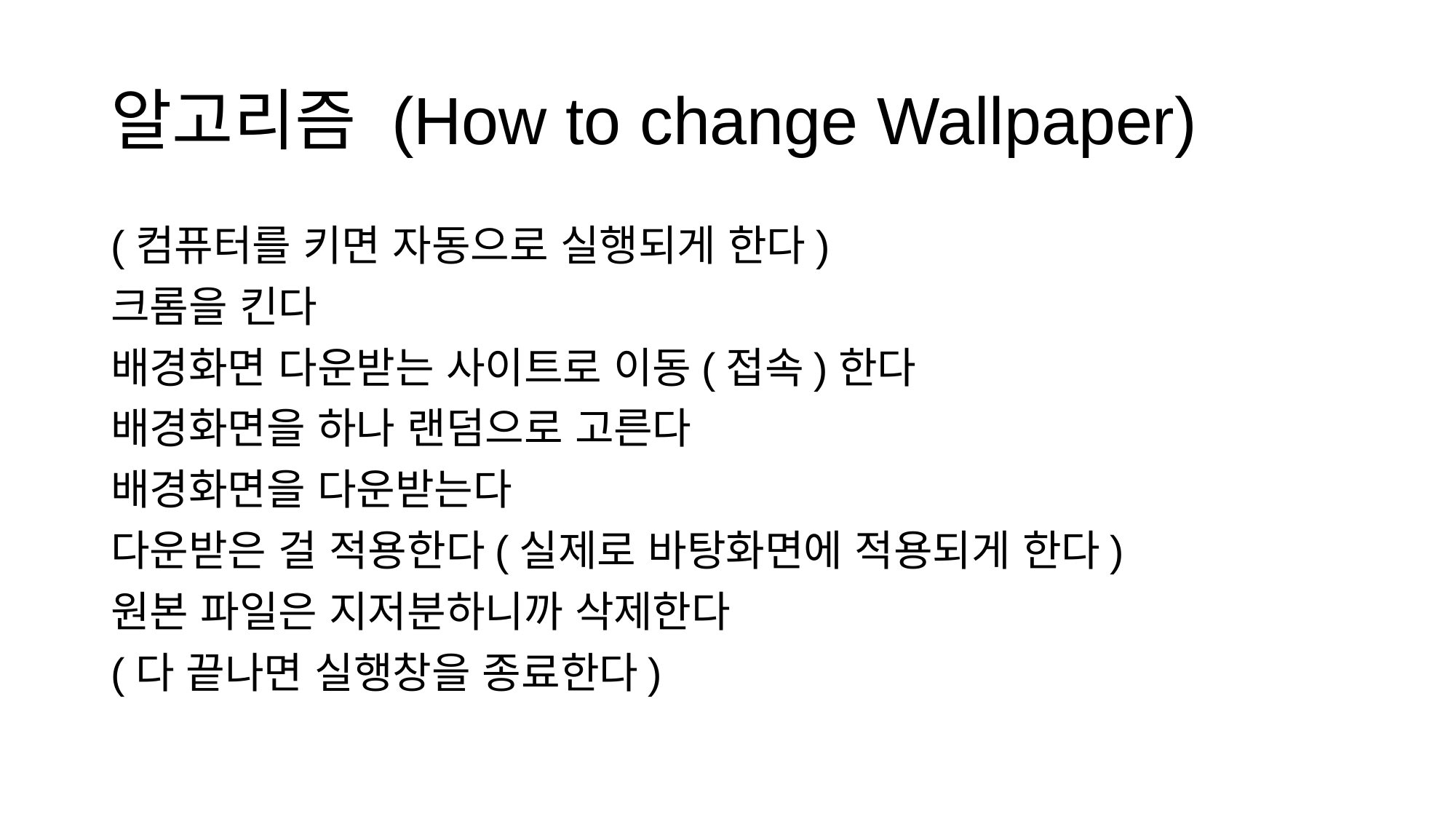

# 알고리즘 (How to change Wallpaper)
(컴퓨터를 키면 자동으로 실행되게 한다)
크롬을 킨다
배경화면 다운받는 사이트로 이동(접속)한다
배경화면을 하나 랜덤으로 고른다
배경화면을 다운받는다
다운받은 걸 적용한다(실제로 바탕화면에 적용되게 한다)
원본 파일은 지저분하니까 삭제한다
(다 끝나면 실행창을 종료한다)